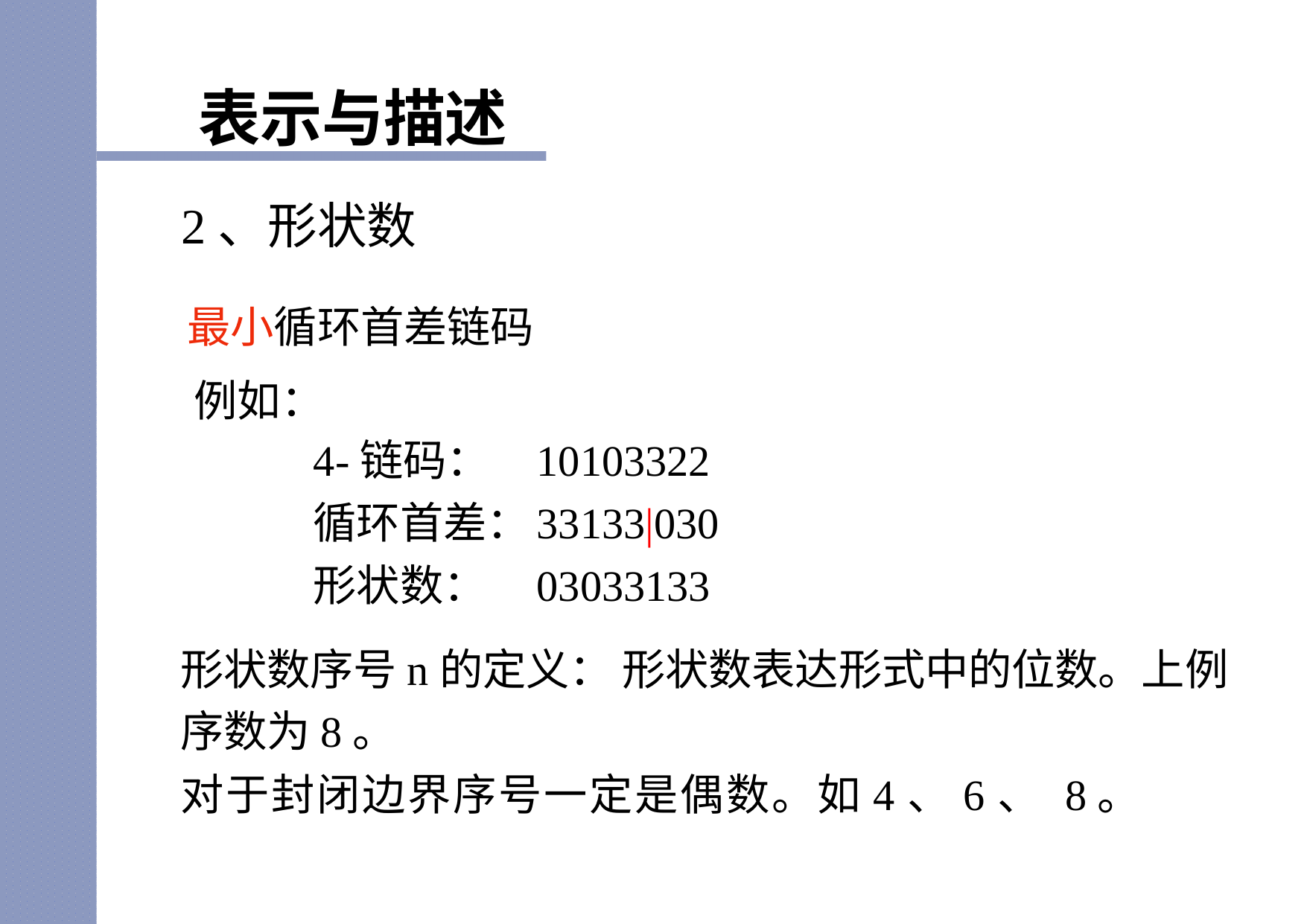

# 表示与描述
2、形状数
最小循环首差链码
例如：
|  |  |  |
| --- | --- | --- |
|  |  |  |
|  |  |  |
4-链码：	10103322
循环首差：	33133|030
形状数：	03033133
形状数序号n的定义： 形状数表达形式中的位数。上例序数为8。
对于封闭边界序号一定是偶数。如4、6、 8。